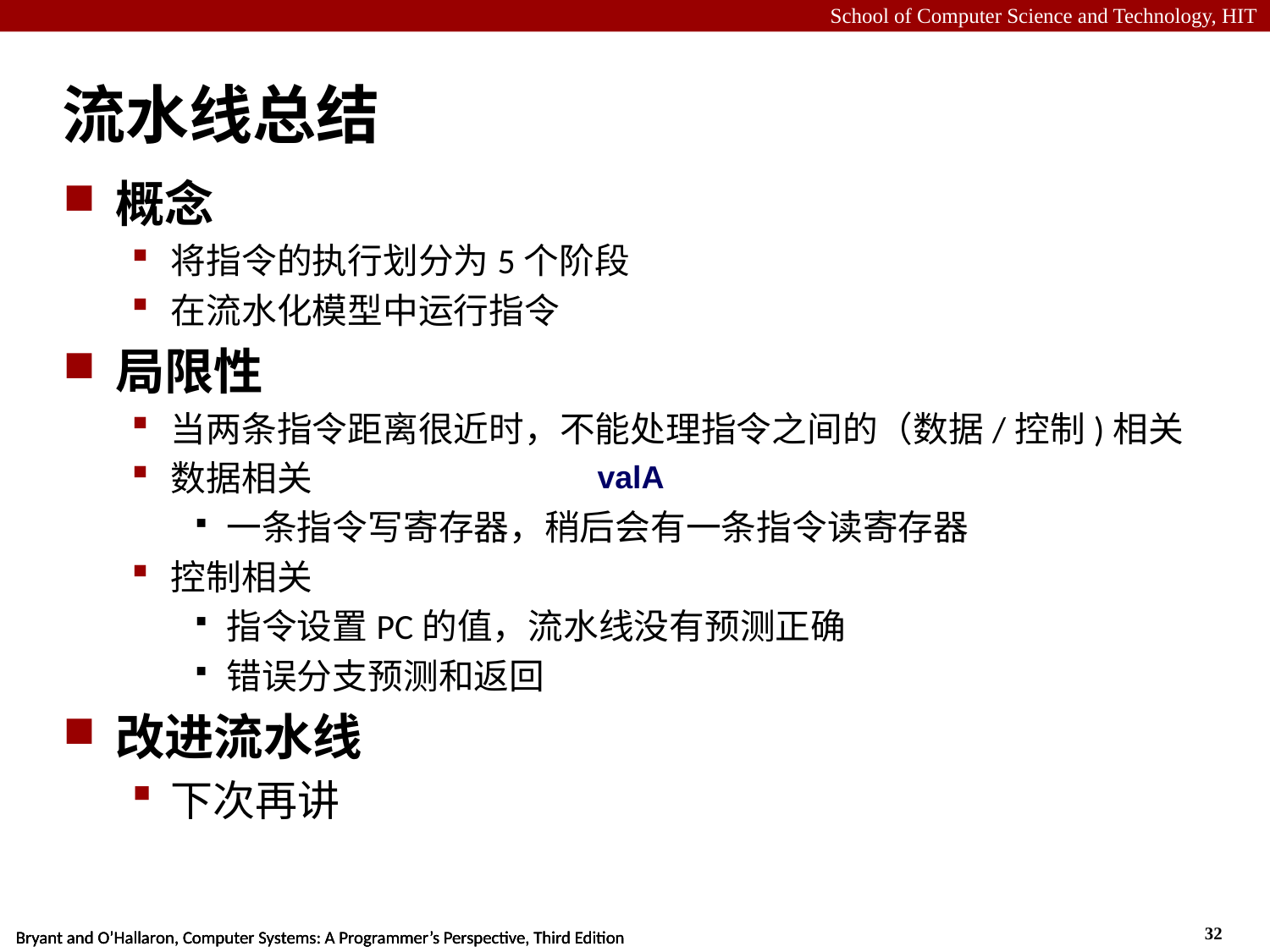

# 流水线总结
概念
将指令的执行划分为5个阶段
在流水化模型中运行指令
局限性
当两条指令距离很近时，不能处理指令之间的（数据/控制)相关
数据相关
一条指令写寄存器，稍后会有一条指令读寄存器
控制相关
指令设置PC的值，流水线没有预测正确
错误分支预测和返回
改进流水线
下次再讲
valA